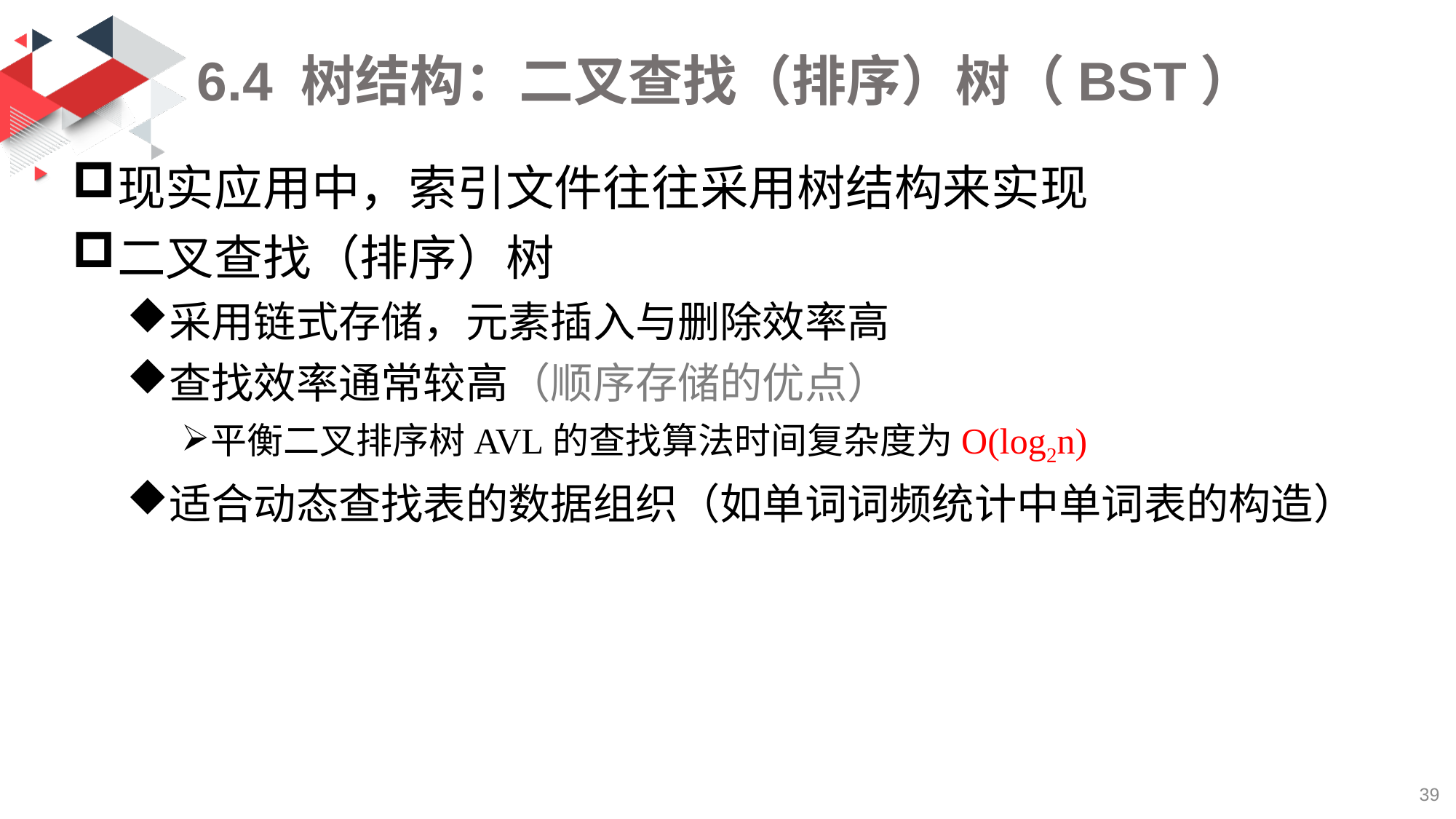

# 6.4 树结构：二叉查找（排序）树（BST）
现实应用中，索引文件往往采用树结构来实现
二叉查找（排序）树
采用链式存储，元素插入与删除效率高
查找效率通常较高（顺序存储的优点）
平衡二叉排序树AVL的查找算法时间复杂度为O(log2n)
适合动态查找表的数据组织（如单词词频统计中单词表的构造）
39